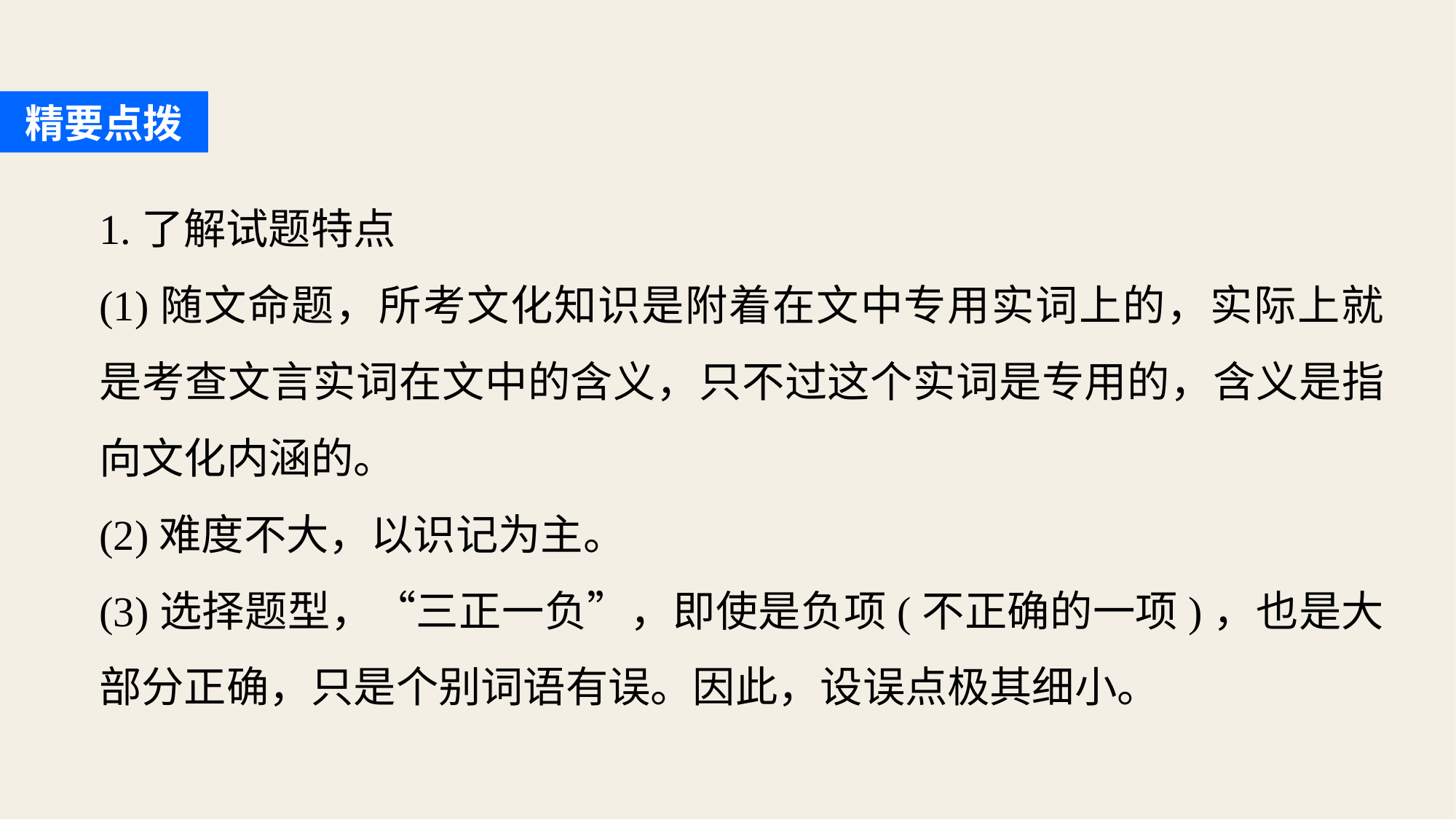

精要点拨
1.了解试题特点
(1)随文命题，所考文化知识是附着在文中专用实词上的，实际上就是考查文言实词在文中的含义，只不过这个实词是专用的，含义是指向文化内涵的。
(2)难度不大，以识记为主。
(3)选择题型，“三正一负”，即使是负项(不正确的一项)，也是大部分正确，只是个别词语有误。因此，设误点极其细小。